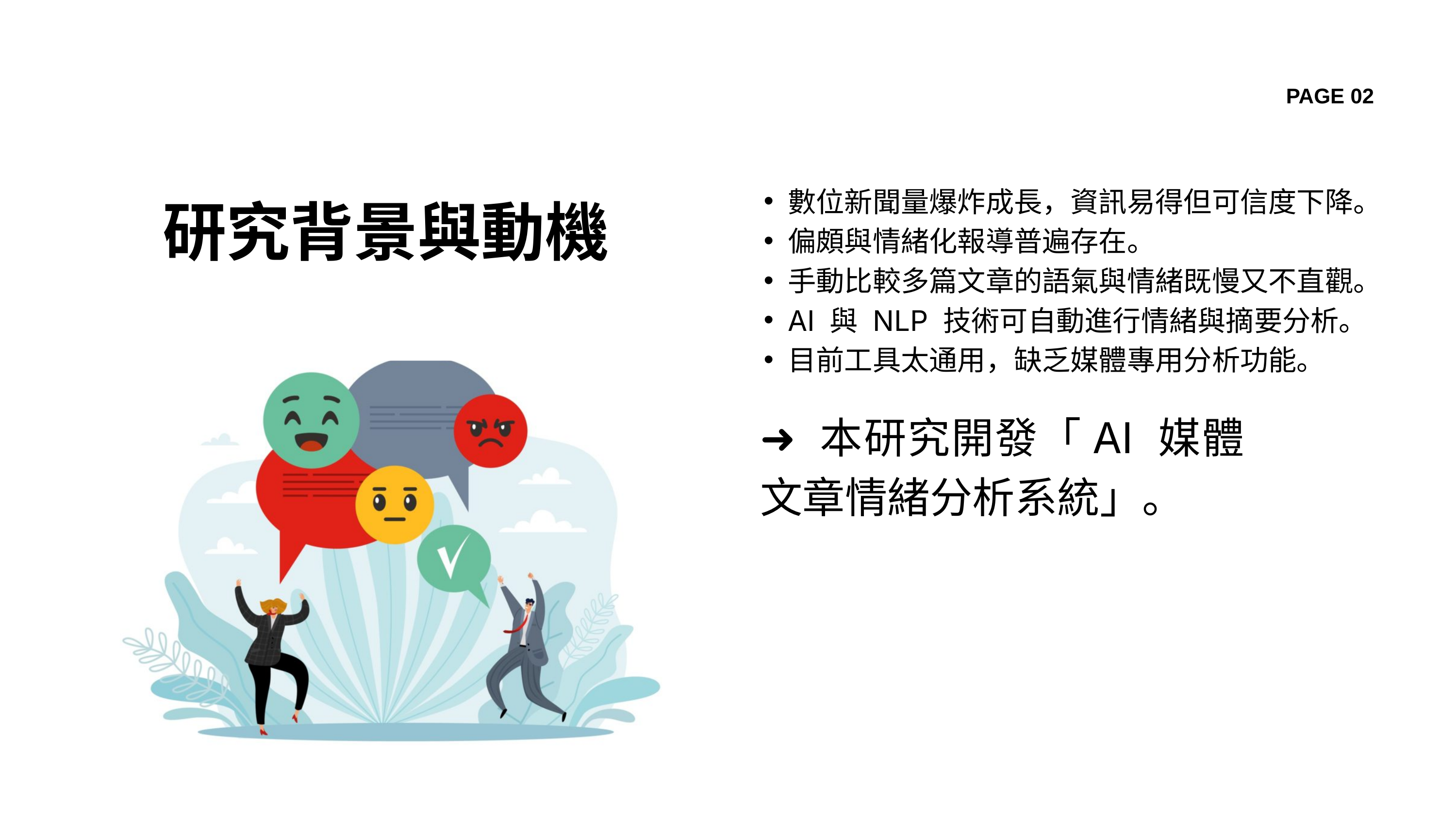

PAGE 02
數位新聞量爆炸成長，資訊易得但可信度下降。
偏頗與情緒化報導普遍存在。
手動比較多篇文章的語氣與情緒既慢又不直觀。
AI 與 NLP 技術可自動進行情緒與摘要分析。
目前工具太通用，缺乏媒體專用分析功能。

研究背景與動機

➜ 本研究開發「AI 媒體文章情緒分析系統」。